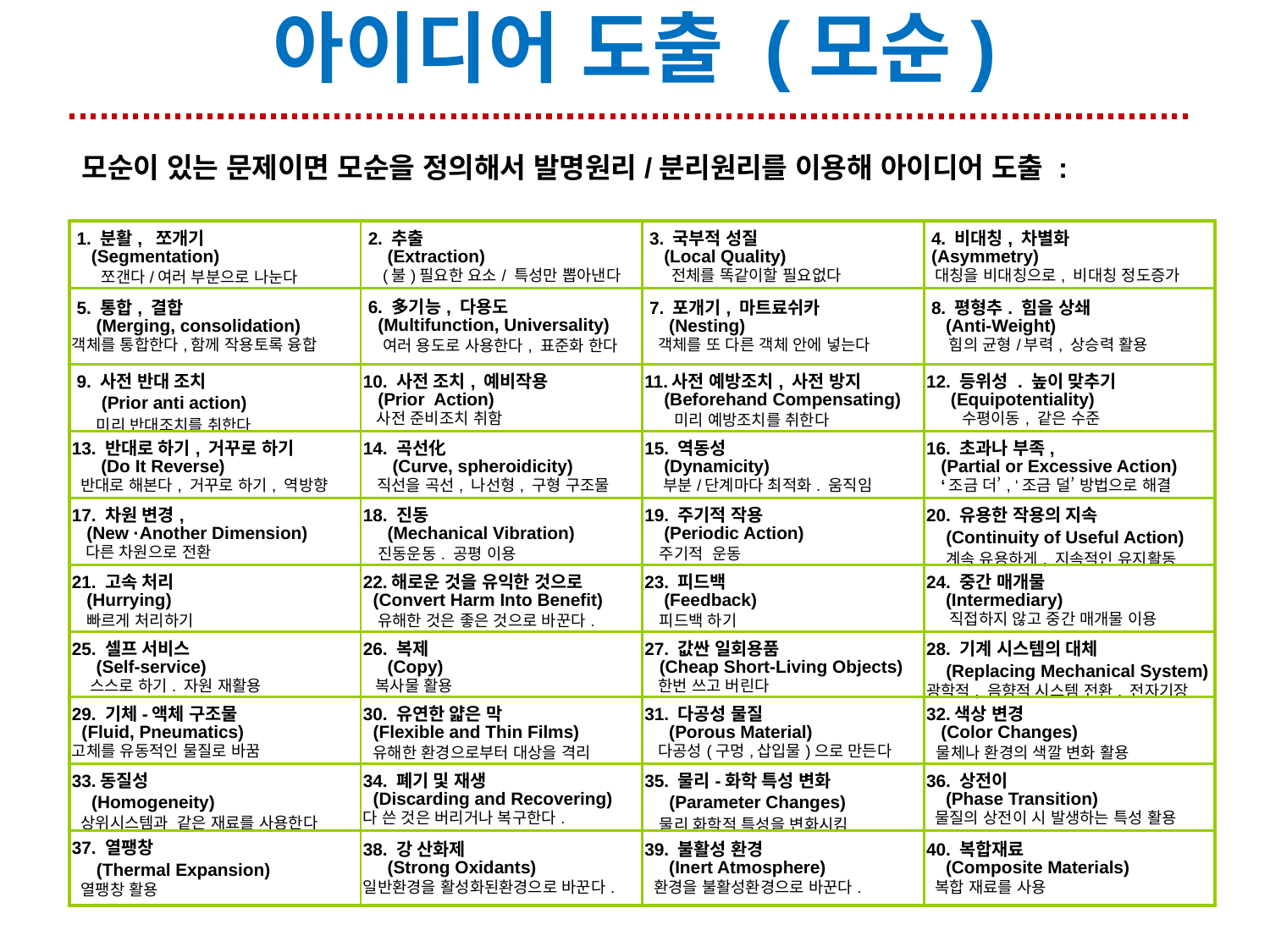

# 아이디어 도출 (모순)
모순이 있는 문제이면 모순을 정의해서 발명원리/분리원리를 이용해 아이디어 도출 :
| 1. 분활, 쪼개기 (Segmentation) 쪼갠다/여러 부분으로 나눈다 | 2. 추출 (Extraction) (불)필요한 요소/ 특성만 뽑아낸다 | 3. 국부적 성질 (Local Quality) 전체를 똑같이할 필요없다 | 4. 비대칭, 차별화 (Asymmetry) 대칭을 비대칭으로, 비대칭 정도증가 |
| --- | --- | --- | --- |
| 5. 통합, 결합 (Merging, consolidation) 객체를 통합한다,함께 작용토록 융합 | 6. 多기능, 다용도 (Multifunction, Universality) 여러 용도로 사용한다, 표준화 한다 | 7. 포개기, 마트료쉬카 (Nesting) 객체를 또 다른 객체 안에 넣는다 | 8. 평형추. 힘을 상쇄 (Anti-Weight) 힘의 균형/부력, 상승력 활용 |
| 9. 사전 반대 조치 (Prior anti action) 미리 반대조치를 취한다 | 10. 사전 조치, 예비작용 (Prior Action) 사전 준비조치 취함 | 11.사전 예방조치, 사전 방지 (Beforehand Compensating) 미리 예방조치를 취한다 | 12. 등위성 . 높이 맞추기 (Equipotentiality) 수평이동, 같은 수준 |
| 13. 반대로 하기, 거꾸로 하기 (Do It Reverse) 반대로 해본다, 거꾸로 하기, 역방향 | 14. 곡선化 (Curve, spheroidicity) 직선을 곡선, 나선형, 구형 구조물 | 15. 역동성 (Dynamicity) 부분/단계마다 최적화. 움직임 | 16. 초과나 부족, (Partial or Excessive Action) ‘조금 더’, ‘조금 덜’ 방법으로 해결 |
| 17. 차원 변경, (New ·Another Dimension) 다른 차원으로 전환 | 18. 진동 (Mechanical Vibration) 진동운동. 공평 이용 | 19. 주기적 작용 (Periodic Action) 주기적 운동 | 20. 유용한 작용의 지속 (Continuity of Useful Action) 계속 유용하게, 지속적인 유지활동 |
| 21. 고속 처리 (Hurrying) 빠르게 처리하기 | 22.해로운 것을 유익한 것으로 (Convert Harm Into Benefit) 유해한 것은 좋은 것으로 바꾼다. | 23. 피드백 (Feedback) 피드백 하기 | 24. 중간 매개물 (Intermediary) 직접하지 않고 중간 매개물 이용 |
| 25. 셀프 서비스 (Self-service) 스스로 하기. 자원 재활용 | 26. 복제 (Copy) 복사물 활용 | 27. 값싼 일회용품 (Cheap Short-Living Objects) 한번 쓰고 버린다 | 28. 기계 시스템의 대체 (Replacing Mechanical System) 광학적, 음향적 시스템 전환. 전자기장 |
| 29. 기체-액체 구조물 (Fluid, Pneumatics) 고체를 유동적인 물질로 바꿈 | 30. 유연한 얇은 막 (Flexible and Thin Films) 유해한 환경으로부터 대상을 격리 | 31. 다공성 물질 (Porous Material) 다공성(구멍,삽입물)으로 만든다 | 32.색상 변경 (Color Changes) 물체나 환경의 색깔 변화 활용 |
| 33.동질성 (Homogeneity) 상위시스템과 같은 재료를 사용한다 | 34. 폐기 및 재생 (Discarding and Recovering) 다 쓴 것은 버리거나 복구한다. | 35. 물리-화학 특성 변화 (Parameter Changes) 물리 화학적 특성을 변화시킴 | 36. 상전이 (Phase Transition) 물질의 상전이 시 발생하는 특성 활용 |
| 37. 열팽창 (Thermal Expansion) 열팽창 활용 | 38. 강 산화제 (Strong Oxidants) 일반환경을 활성화된환경으로 바꾼다. | 39. 불활성 환경 (Inert Atmosphere) 환경을 불활성환경으로 바꾼다. | 40. 복합재료 (Composite Materials) 복합 재료를 사용 |